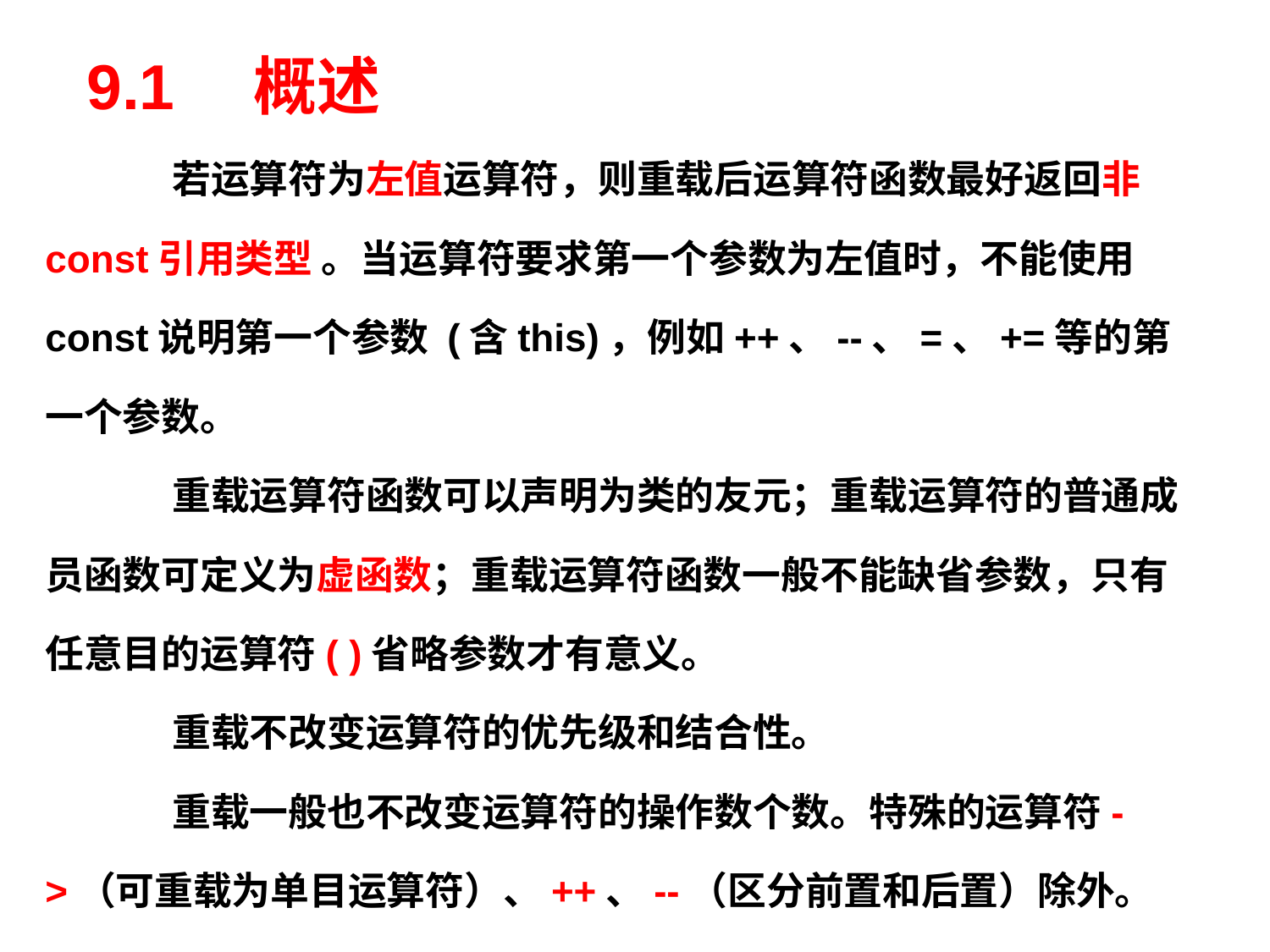

# 9.1　概述
	若运算符为左值运算符，则重载后运算符函数最好返回非const引用类型 。当运算符要求第一个参数为左值时，不能使用const说明第一个参数 (含this)，例如++、--、=、+=等的第一个参数。
	重载运算符函数可以声明为类的友元；重载运算符的普通成员函数可定义为虚函数；重载运算符函数一般不能缺省参数，只有任意目的运算符( )省略参数才有意义。
	重载不改变运算符的优先级和结合性。
	重载一般也不改变运算符的操作数个数。特殊的运算符->（可重载为单目运算符）、++、--（区分前置和后置）除外。